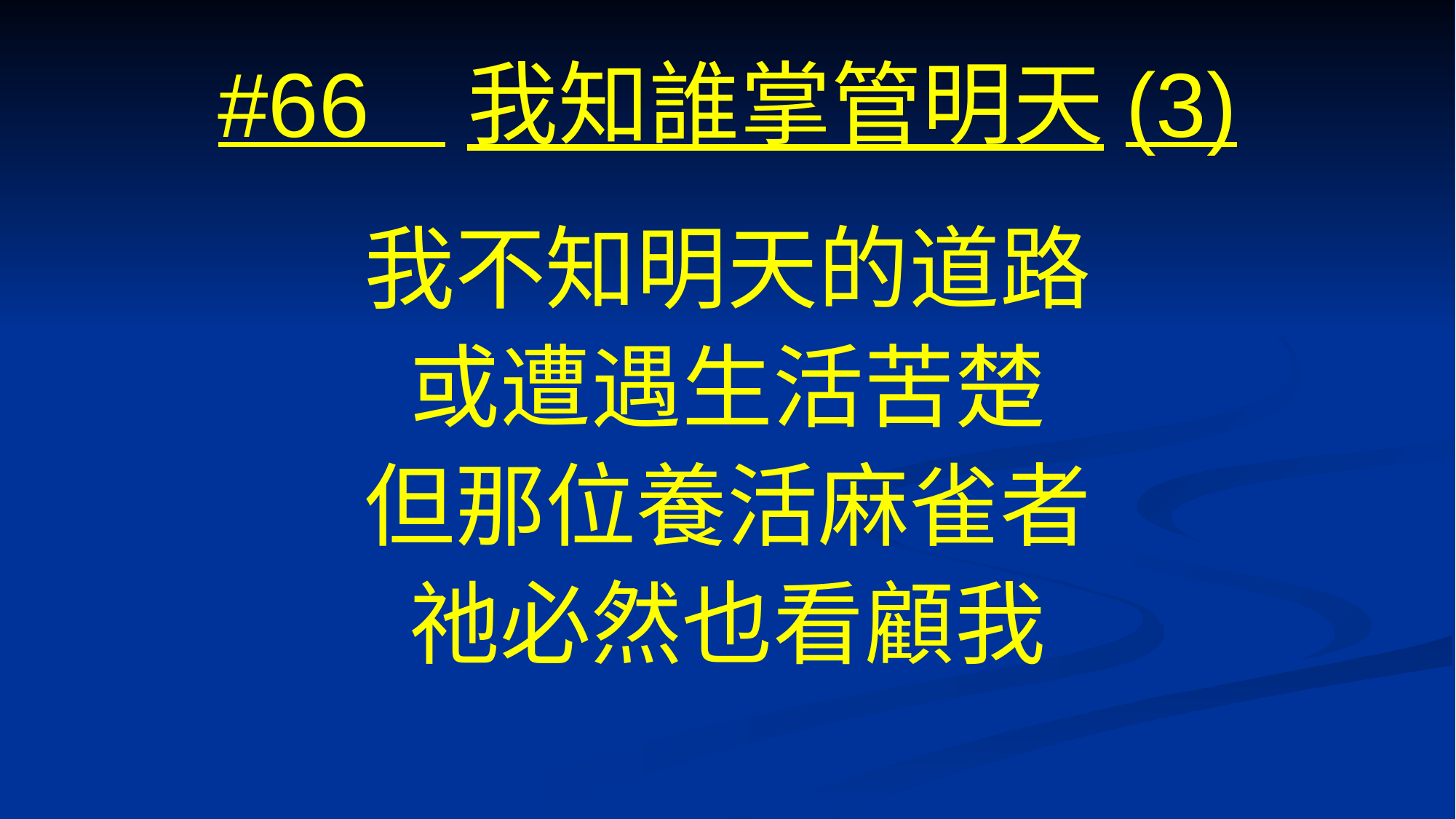

# #66   我知誰掌管明天(3)
我不知明天的道路
或遭遇生活苦楚
但那位養活麻雀者
祂必然也看顧我